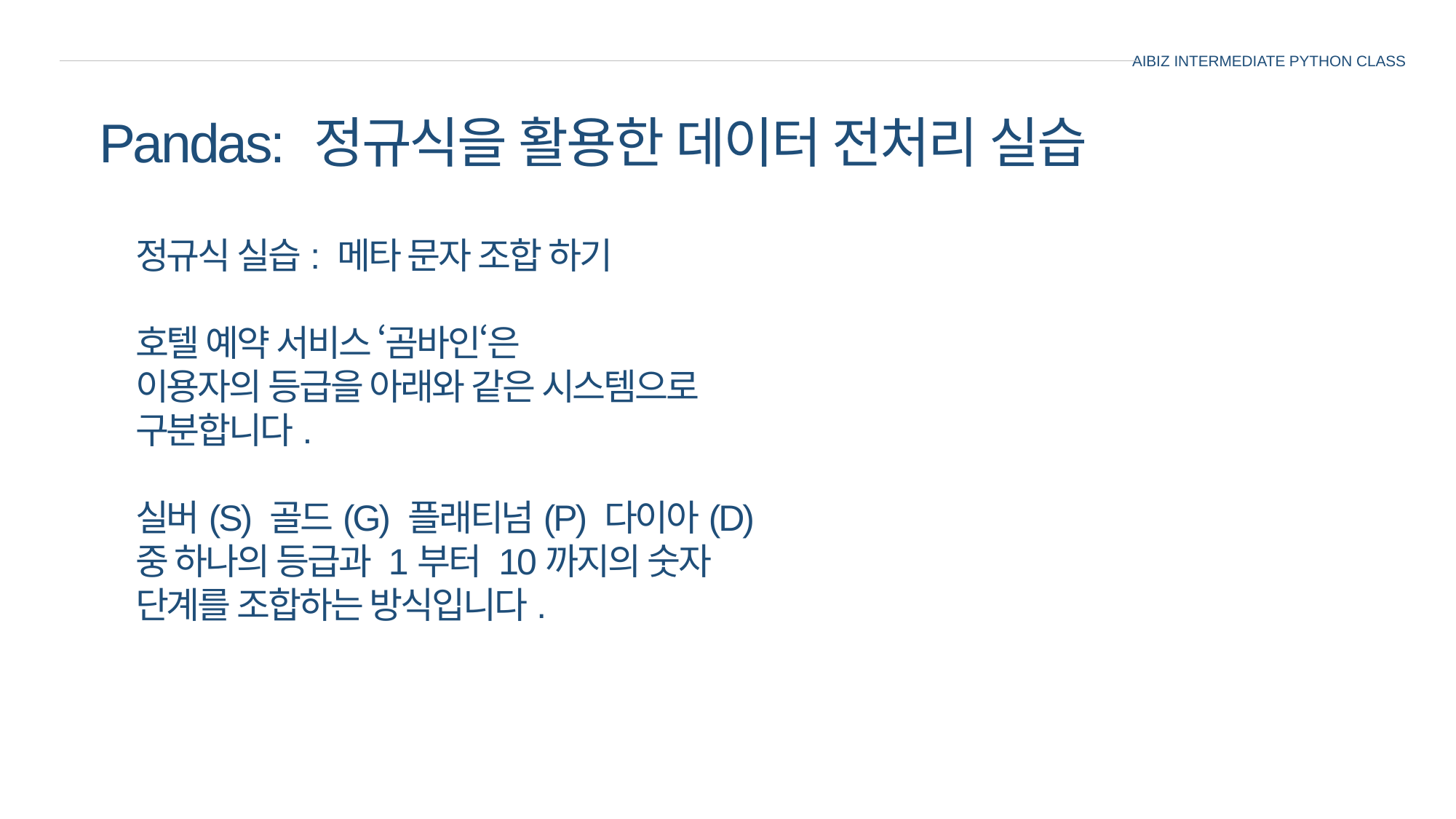

AIBIZ INTERMEDIATE PYTHON CLASS
Pandas: 정규식을 활용한 데이터 전처리 실습

정규식 실습: 메타 문자 조합 하기

호텔 예약 서비스 ‘곰바인‘은
이용자의 등급을 아래와 같은 시스템으로
구분합니다.

실버(S) 골드(G) 플래티넘(P) 다이아(D)
중 하나의 등급과 1부터 10까지의 숫자 단계를 조합하는 방식입니다.